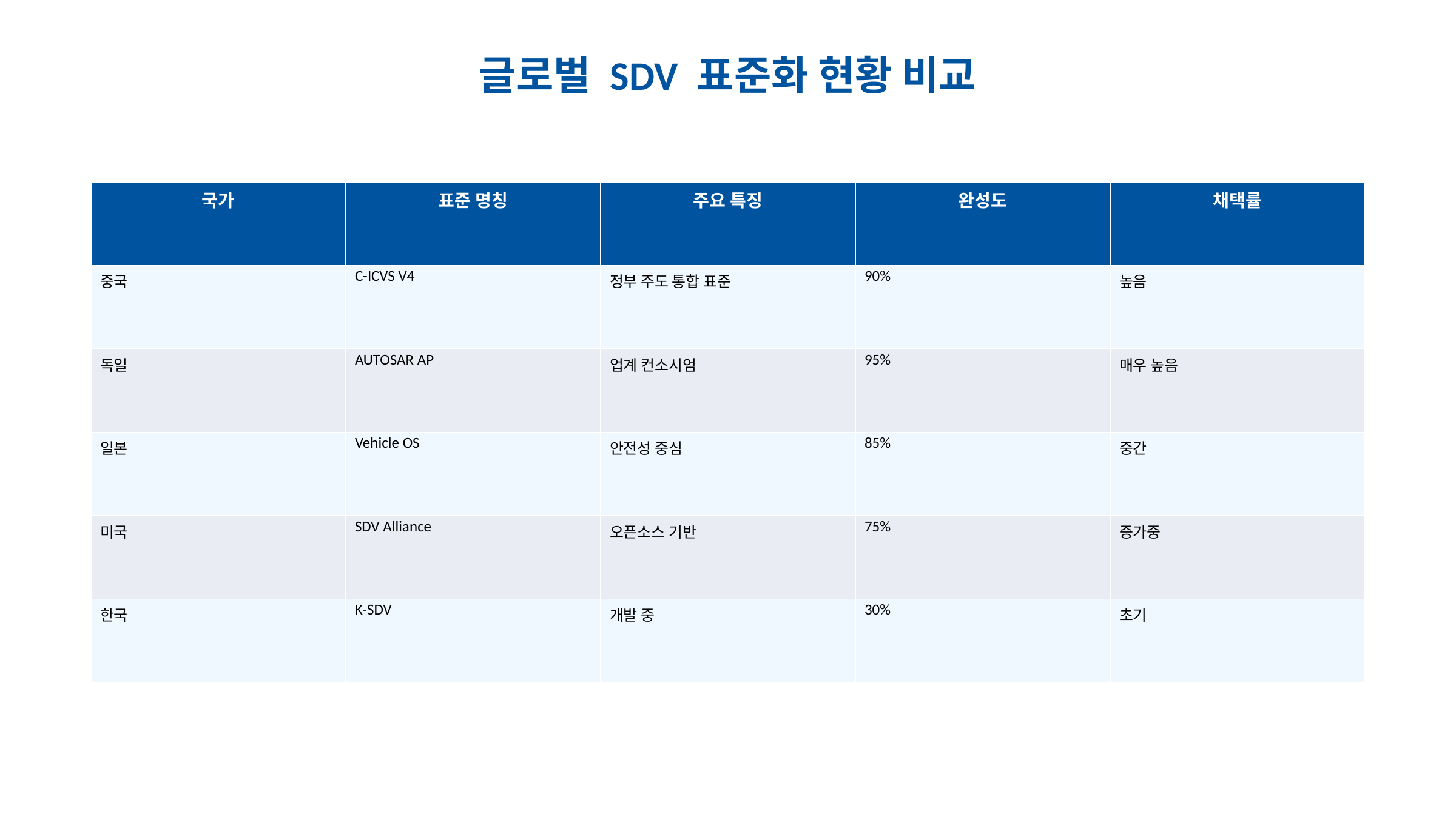

#
글로벌 SDV 표준화 현황 비교
| 국가 | 표준 명칭 | 주요 특징 | 완성도 | 채택률 |
| --- | --- | --- | --- | --- |
| 중국 | C-ICVS V4 | 정부 주도 통합 표준 | 90% | 높음 |
| 독일 | AUTOSAR AP | 업계 컨소시엄 | 95% | 매우 높음 |
| 일본 | Vehicle OS | 안전성 중심 | 85% | 중간 |
| 미국 | SDV Alliance | 오픈소스 기반 | 75% | 증가중 |
| 한국 | K-SDV | 개발 중 | 30% | 초기 |